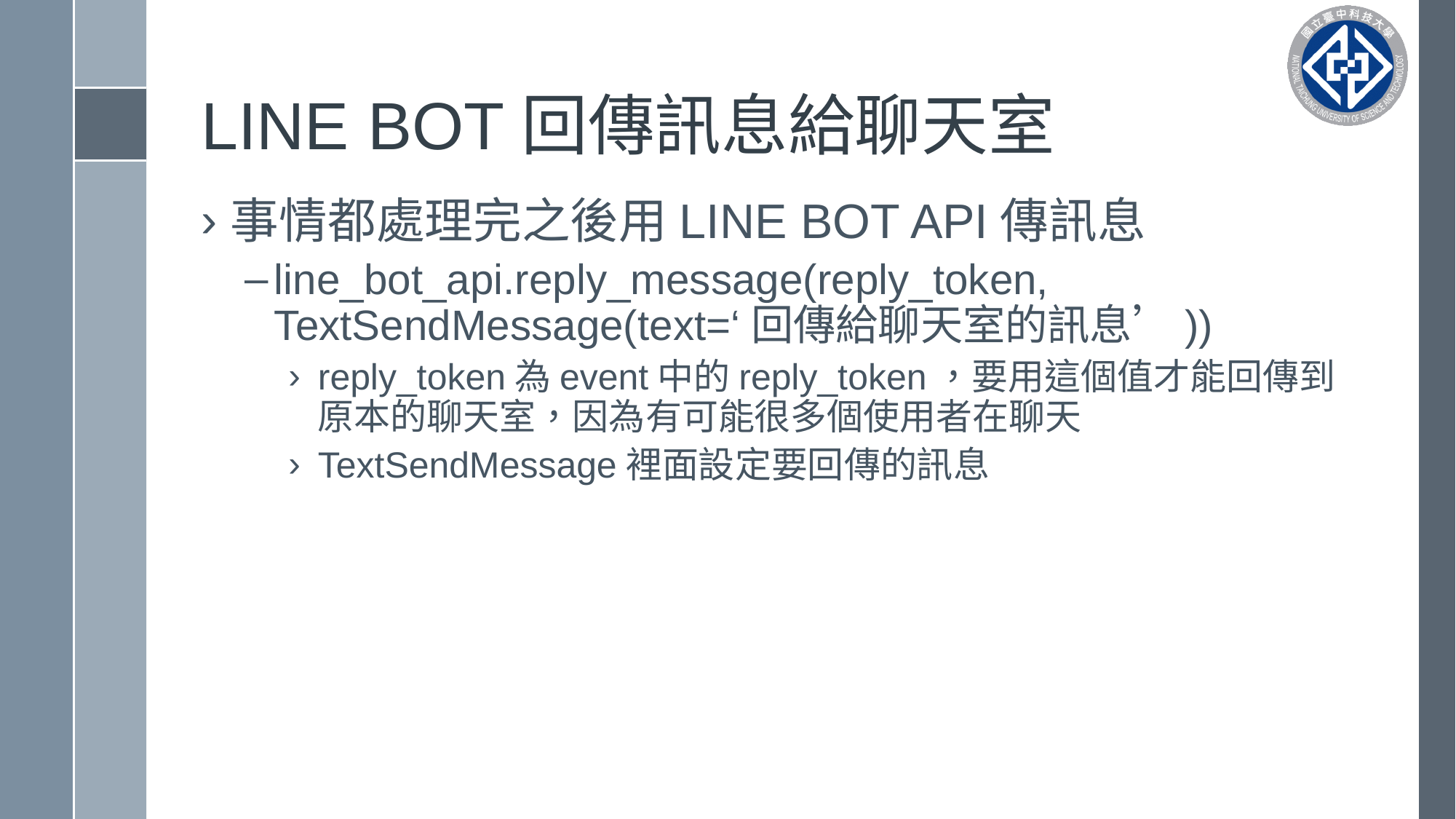

# LINE BOT回傳訊息給聊天室
事情都處理完之後用LINE BOT API傳訊息
line_bot_api.reply_message(reply_token, TextSendMessage(text=‘回傳給聊天室的訊息’))
reply_token為event中的reply_token，要用這個值才能回傳到原本的聊天室，因為有可能很多個使用者在聊天
TextSendMessage裡面設定要回傳的訊息